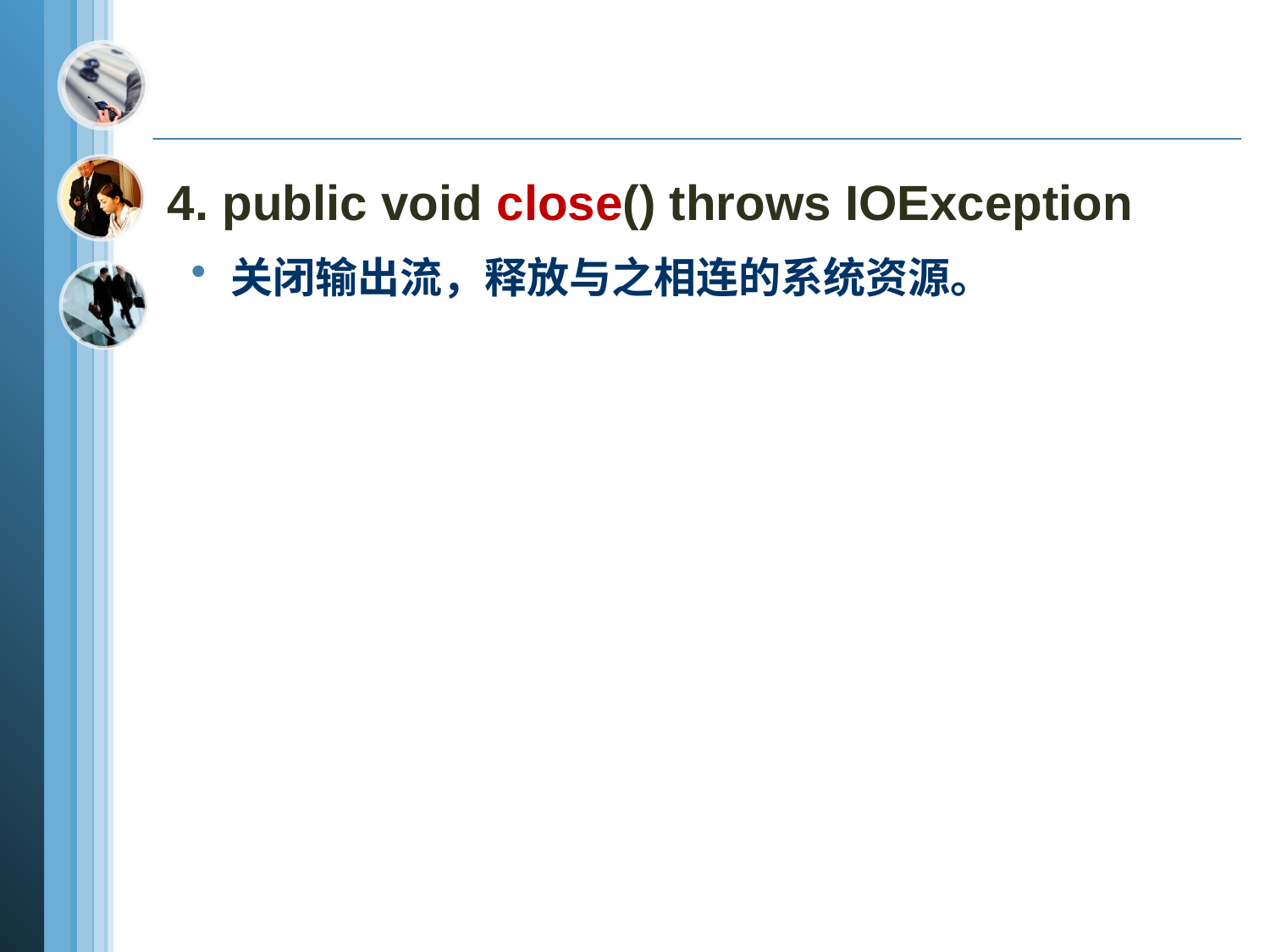

4. public void close() throws IOException
关闭输出流，释放与之相连的系统资源。